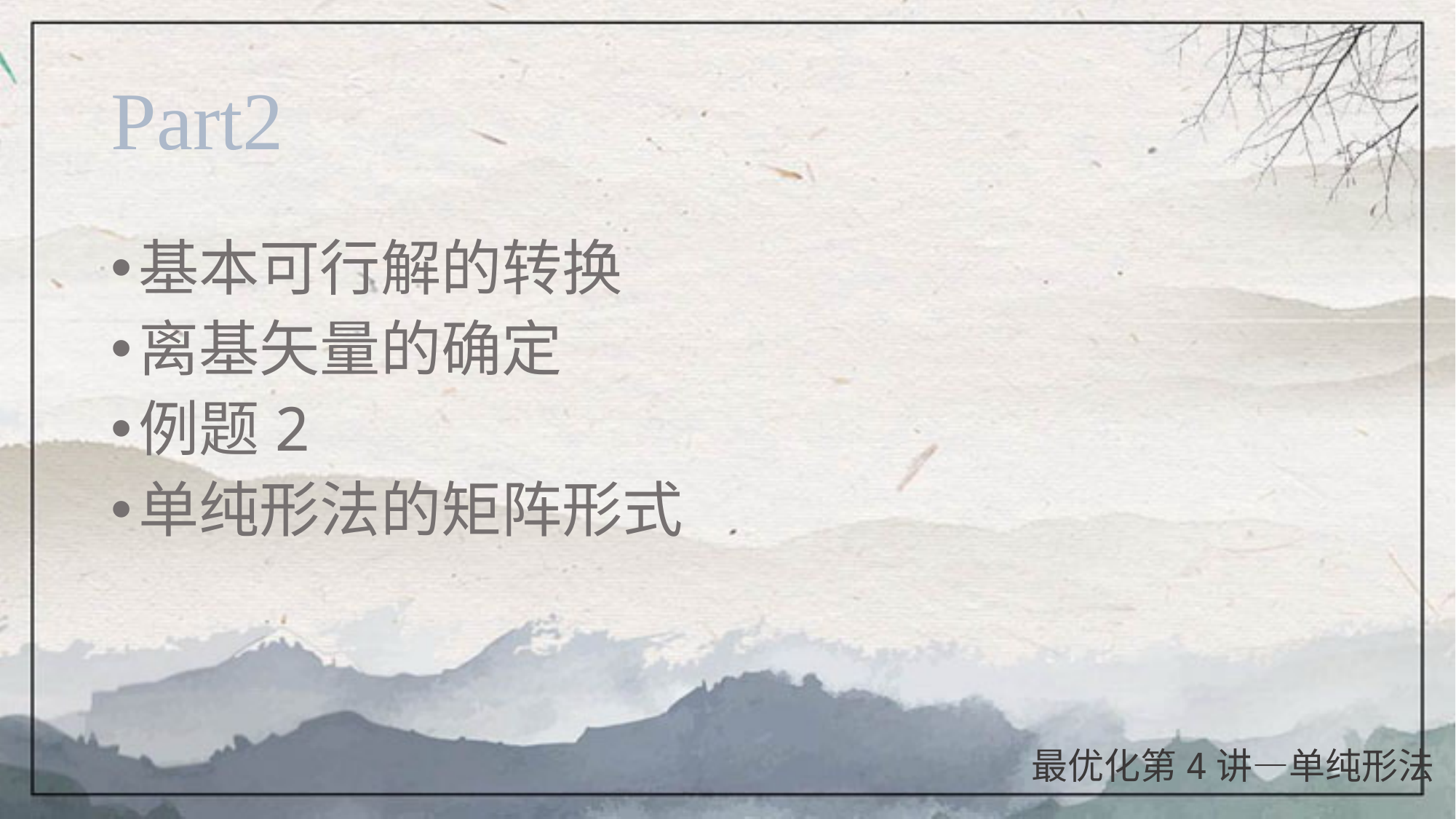

# Part2
基本可行解的转换
离基矢量的确定
例题2
单纯形法的矩阵形式
最优化第4讲—单纯形法